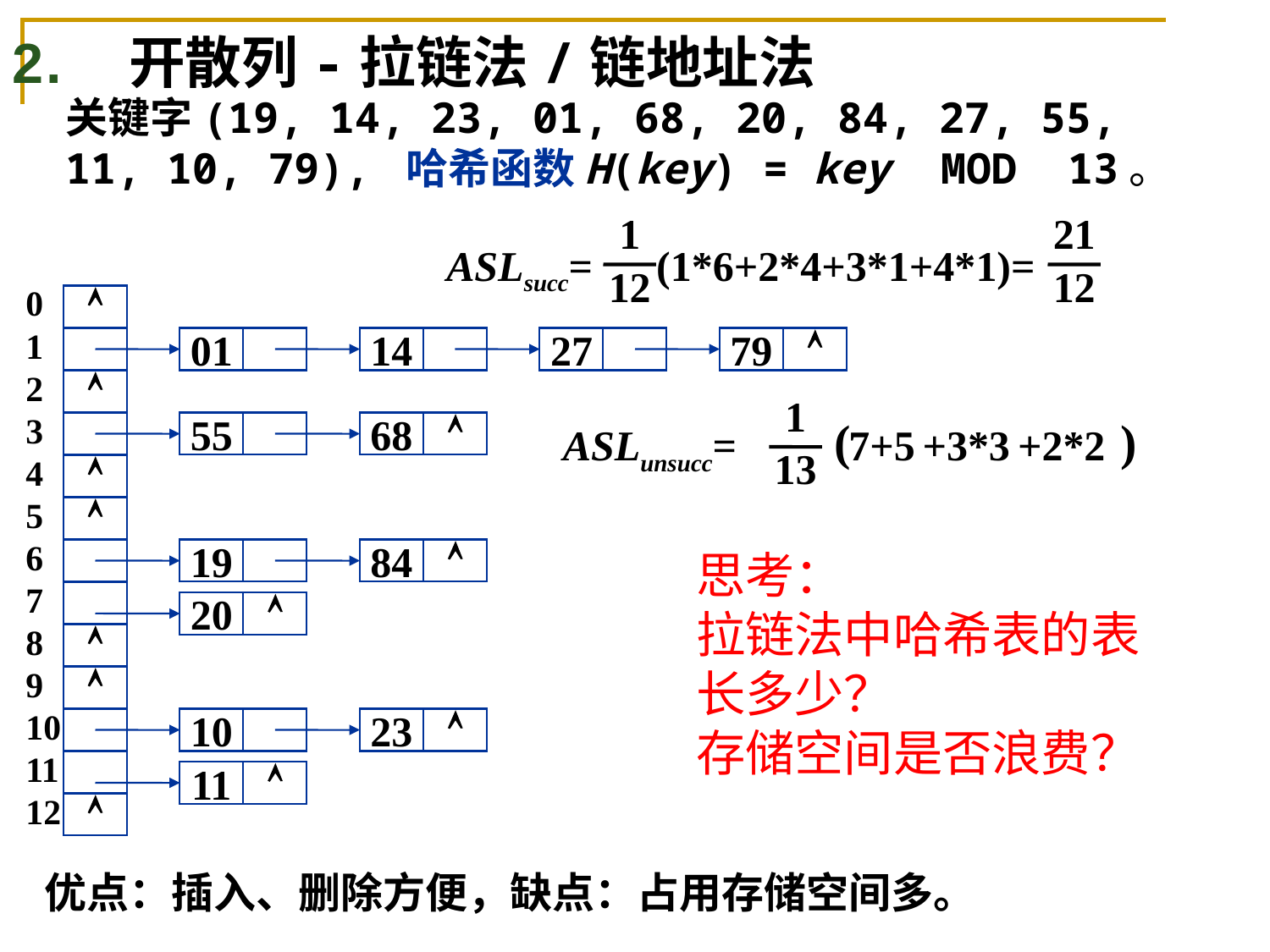

开散列-拉链法/链地址法
关键字(19, 14, 23, 01, 68, 20, 84, 27, 55,  11, 10, 79), 哈希函数H(key) = key  MOD  13。
1
12

21
12

ASLsucc=      (1*6+2*4+3*1+4*1)=
0
1
2
3
4
5
6
7
8
9
10
11
12
∧

∧

∧
∧

∧
∧

∧
01

14

27

79
∧

55

68
∧

19

84
∧

20
∧

10

23
∧

11
∧

1
13

(                      )
ASLunsucc=
7
+5
+3*3
+2*2
思考：
拉链法中哈希表的表长多少？
存储空间是否浪费？
优点：插入、删除方便，缺点：占用存储空间多。